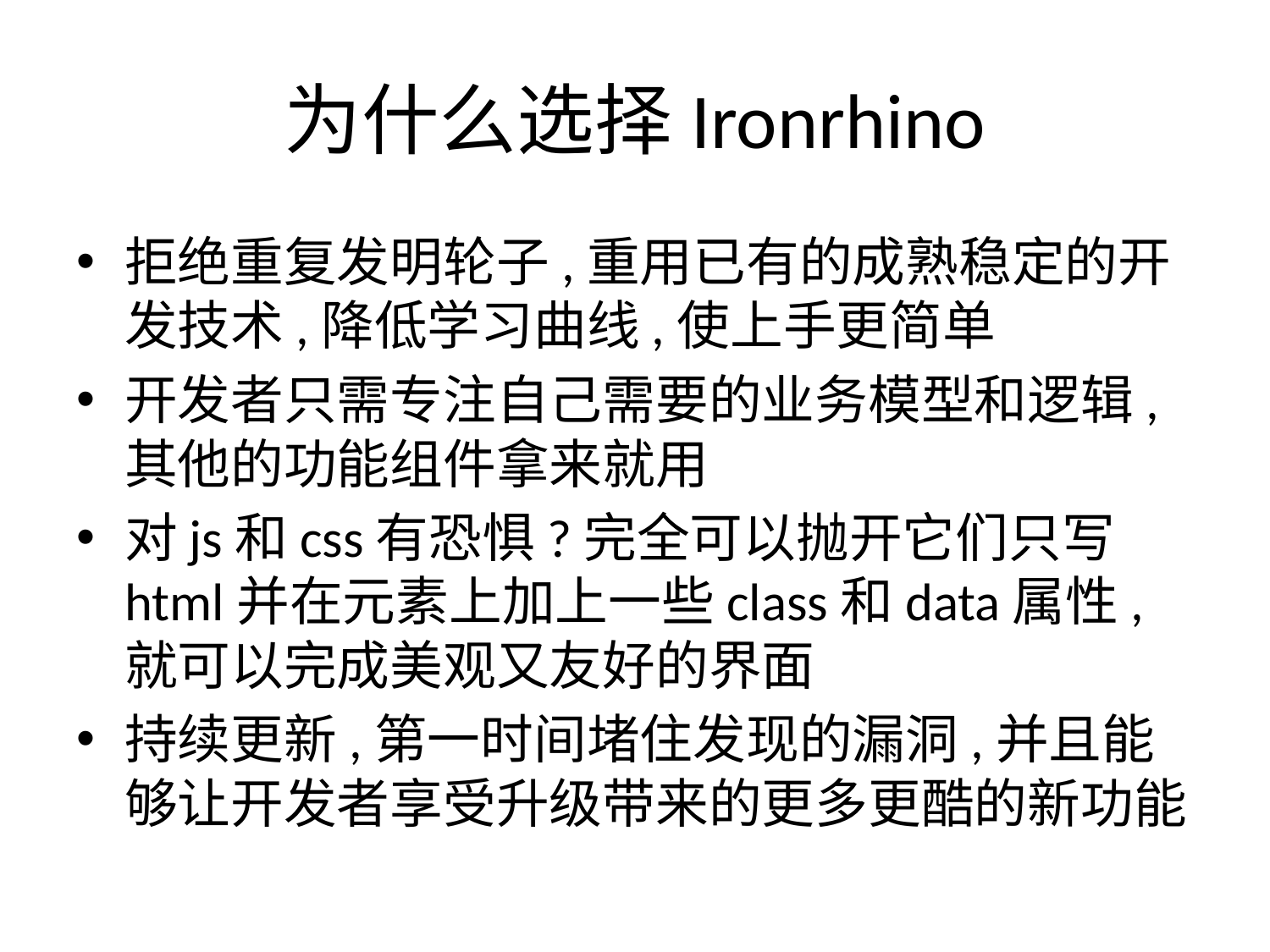

# 为什么选择Ironrhino
拒绝重复发明轮子,重用已有的成熟稳定的开发技术,降低学习曲线,使上手更简单
开发者只需专注自己需要的业务模型和逻辑,其他的功能组件拿来就用
对js和css有恐惧?完全可以抛开它们只写html并在元素上加上一些class和data属性,就可以完成美观又友好的界面
持续更新,第一时间堵住发现的漏洞,并且能够让开发者享受升级带来的更多更酷的新功能